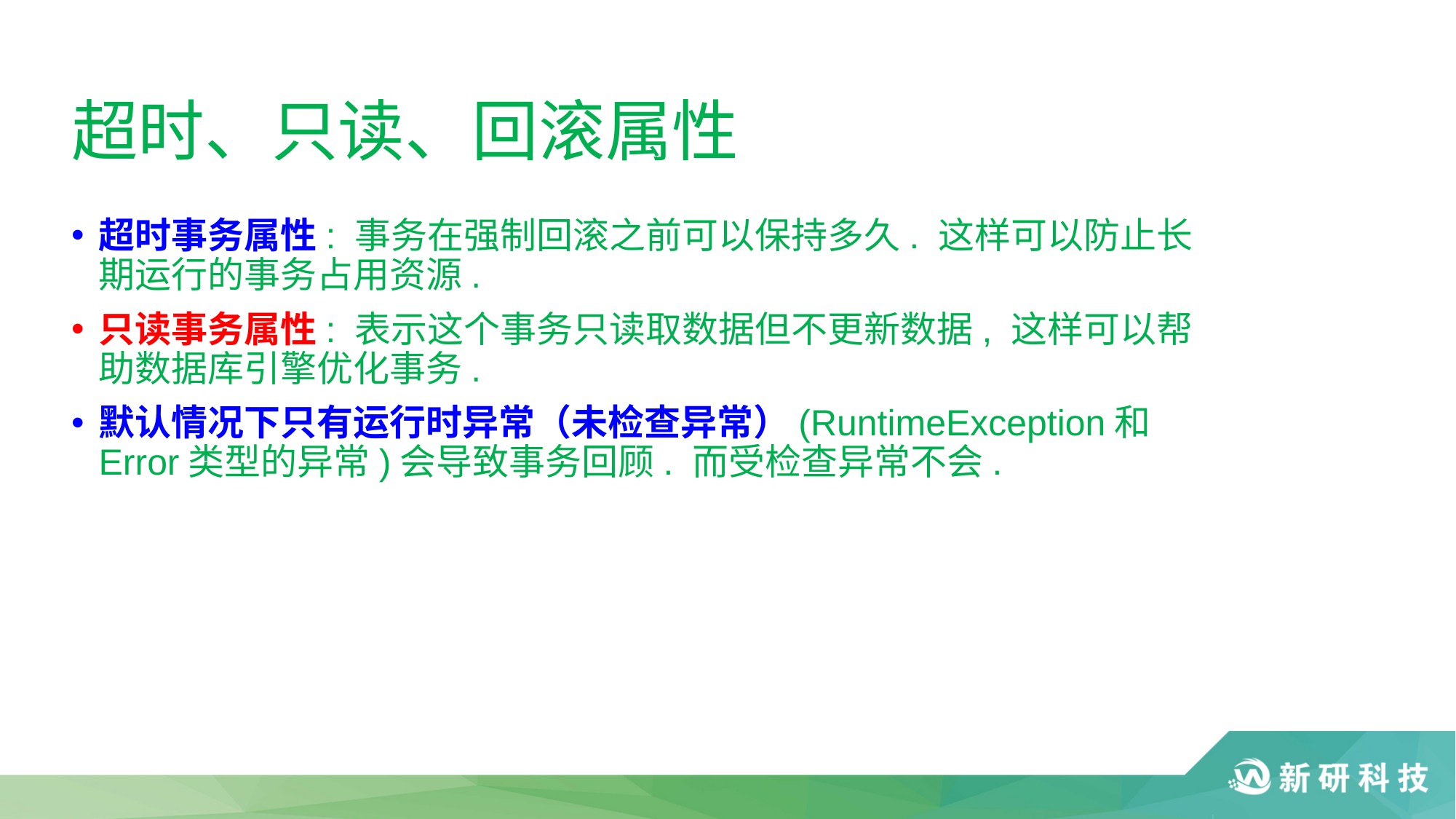

# 超时、只读、回滚属性
超时事务属性: 事务在强制回滚之前可以保持多久. 这样可以防止长期运行的事务占用资源.
只读事务属性: 表示这个事务只读取数据但不更新数据, 这样可以帮助数据库引擎优化事务.
默认情况下只有运行时异常（未检查异常）(RuntimeException和Error类型的异常)会导致事务回顾. 而受检查异常不会.